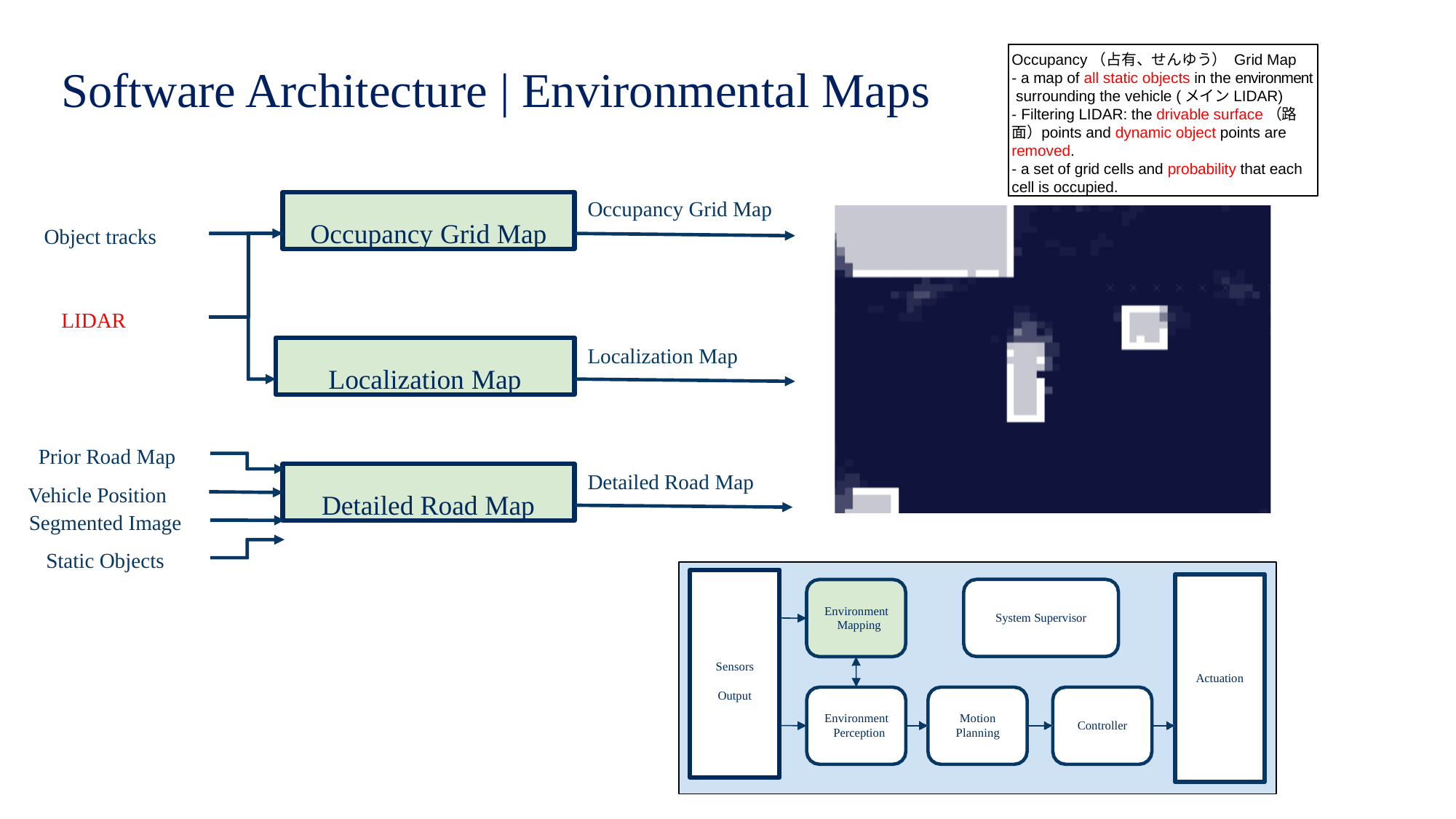

Occupancy（占有、せんゆう） Grid Map
- a map of all static objects in the environment  surrounding the vehicle (メインLIDAR)
- Filtering LIDAR: the drivable surface（路⾯）  points and dynamic object points are  removed.
- a set of grid cells and probability that each cell is occupied.
# Software Architecture | Environmental Maps
Occupancy Grid Map
Occupancy Grid Map

Object tracks

LIDAR
Localization Map
Localization Map

Prior Road Map
Vehicle Position  Segmented Image
Static Objects

Detailed Road Map
Detailed Road Map

Environment  Mapping
System Supervisor
Sensors  Output
Actuation
Environment  Perception
Motion  Planning
Controller